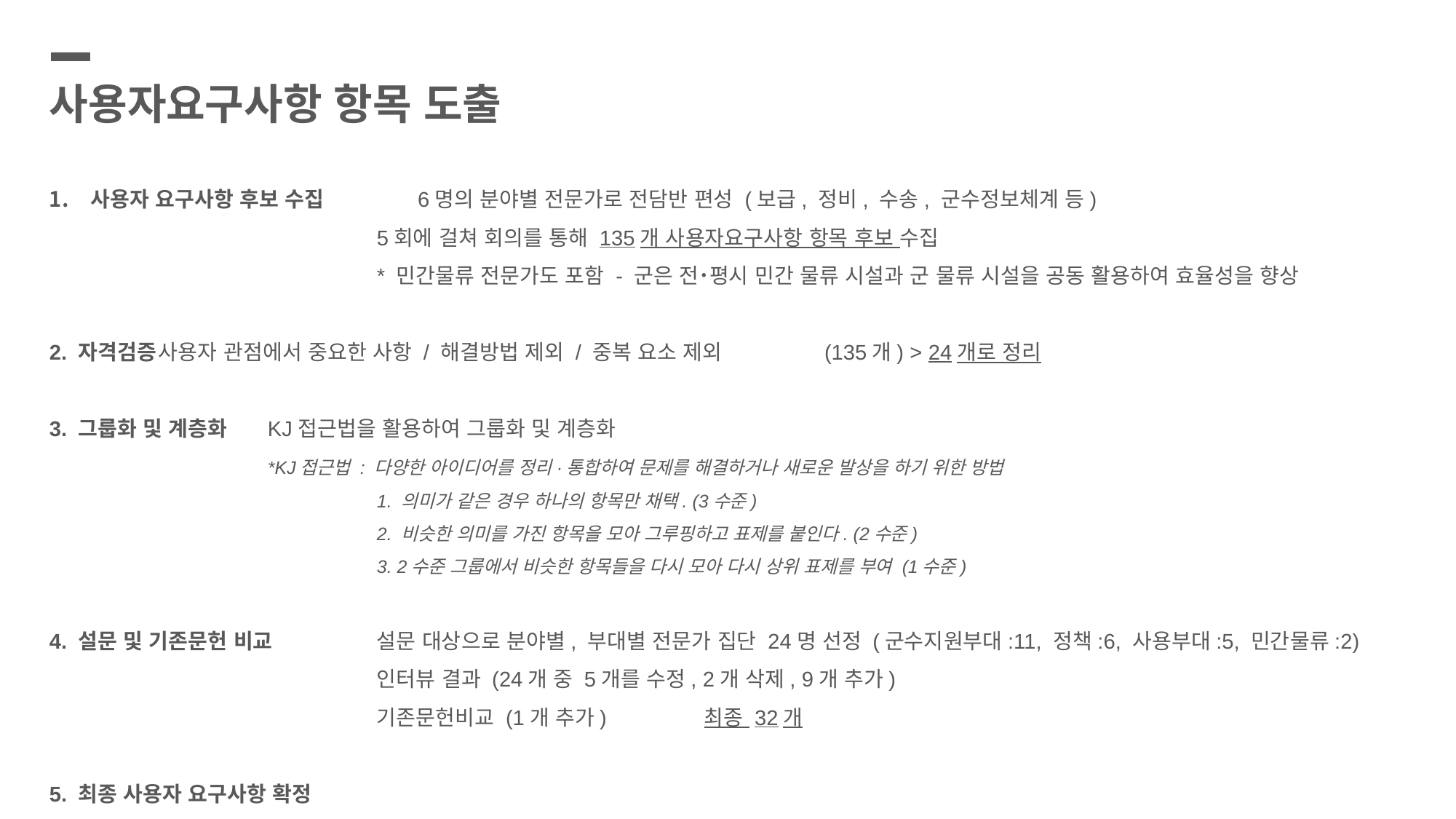

사용자요구사항 항목 도출
사용자 요구사항 후보 수집	6명의 분야별 전문가로 전담반 편성 (보급, 정비, 수송, 군수정보체계 등)
			5회에 걸쳐 회의를 통해 135개 사용자요구사항 항목 후보 수집
			* 민간물류 전문가도 포함 - 군은 전˙평시 민간 물류 시설과 군 물류 시설을 공동 활용하여 효율성을 향상

2. 자격검증	사용자 관점에서 중요한 사항 / 해결방법 제외 / 중복 요소 제외 	 (135개) > 24개로 정리

3. 그룹화 및 계층화	KJ접근법을 활용하여 그룹화 및 계층화
		*KJ접근법 : 다양한 아이디어를 정리·통합하여 문제를 해결하거나 새로운 발상을 하기 위한 방법
1. 의미가 같은 경우 하나의 항목만 채택. (3수준)
2. 비슷한 의미를 가진 항목을 모아 그루핑하고 표제를 붙인다. (2수준)
3. 2수준 그룹에서 비슷한 항목들을 다시 모아 다시 상위 표제를 부여 (1수준)

4. 설문 및 기존문헌 비교	설문 대상으로 분야별, 부대별 전문가 집단 24명 선정 (군수지원부대:11, 정책:6, 사용부대:5, 민간물류:2)
			인터뷰 결과 (24개 중 5개를 수정, 2개 삭제, 9개 추가)
			기존문헌비교 (1개 추가) 	최종 32개

5. 최종 사용자 요구사항 확정